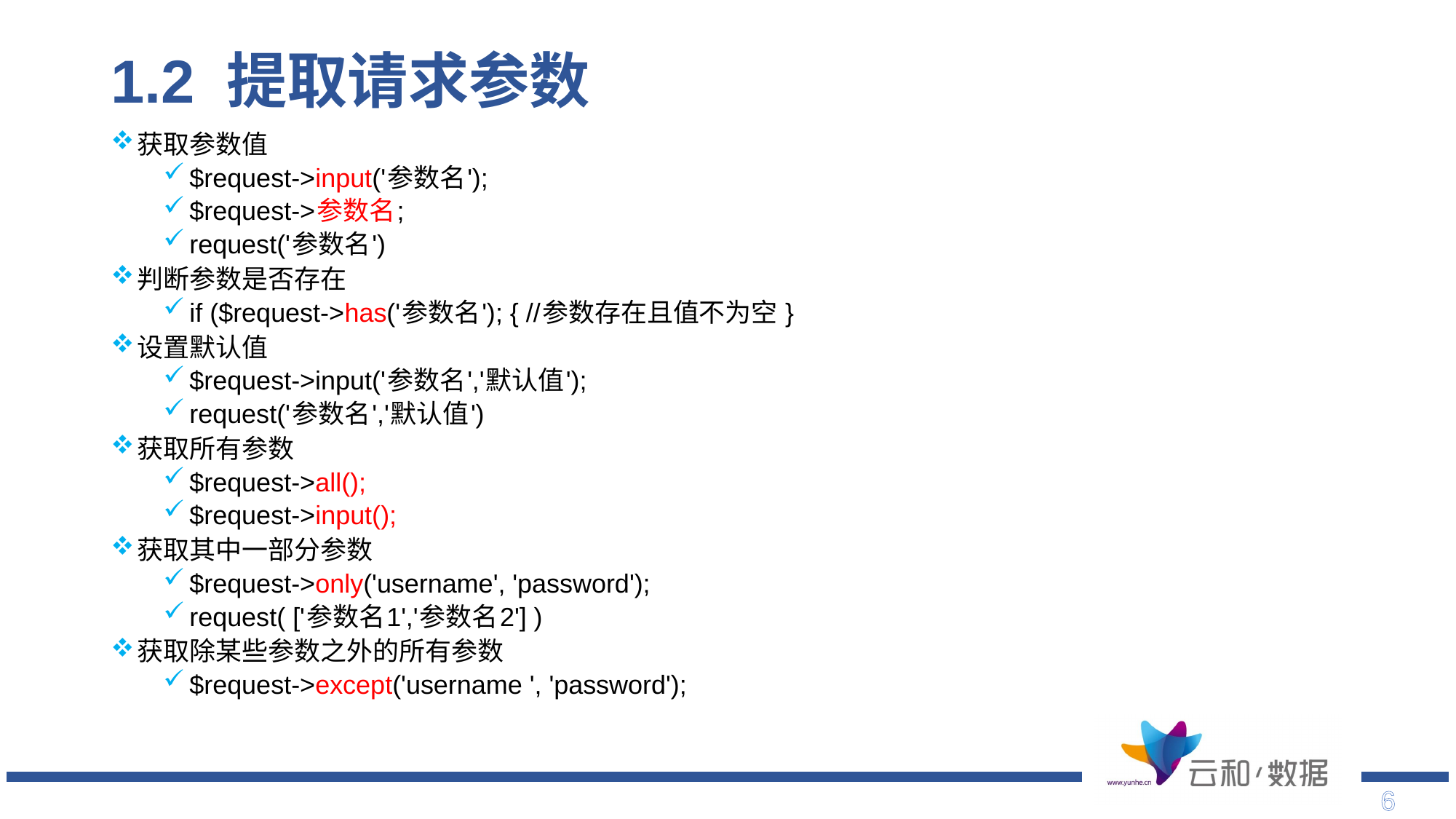

# 1.2 提取请求参数
获取参数值
$request->input('参数名');
$request->参数名;
request('参数名')
判断参数是否存在
if ($request->has('参数名'); { //参数存在且值不为空 }
设置默认值
$request->input('参数名','默认值');
request('参数名','默认值')
获取所有参数
$request->all();
$request->input();
获取其中一部分参数
$request->only('username', 'password');
request( ['参数名1','参数名2'] )
获取除某些参数之外的所有参数
$request->except('username ', 'password');